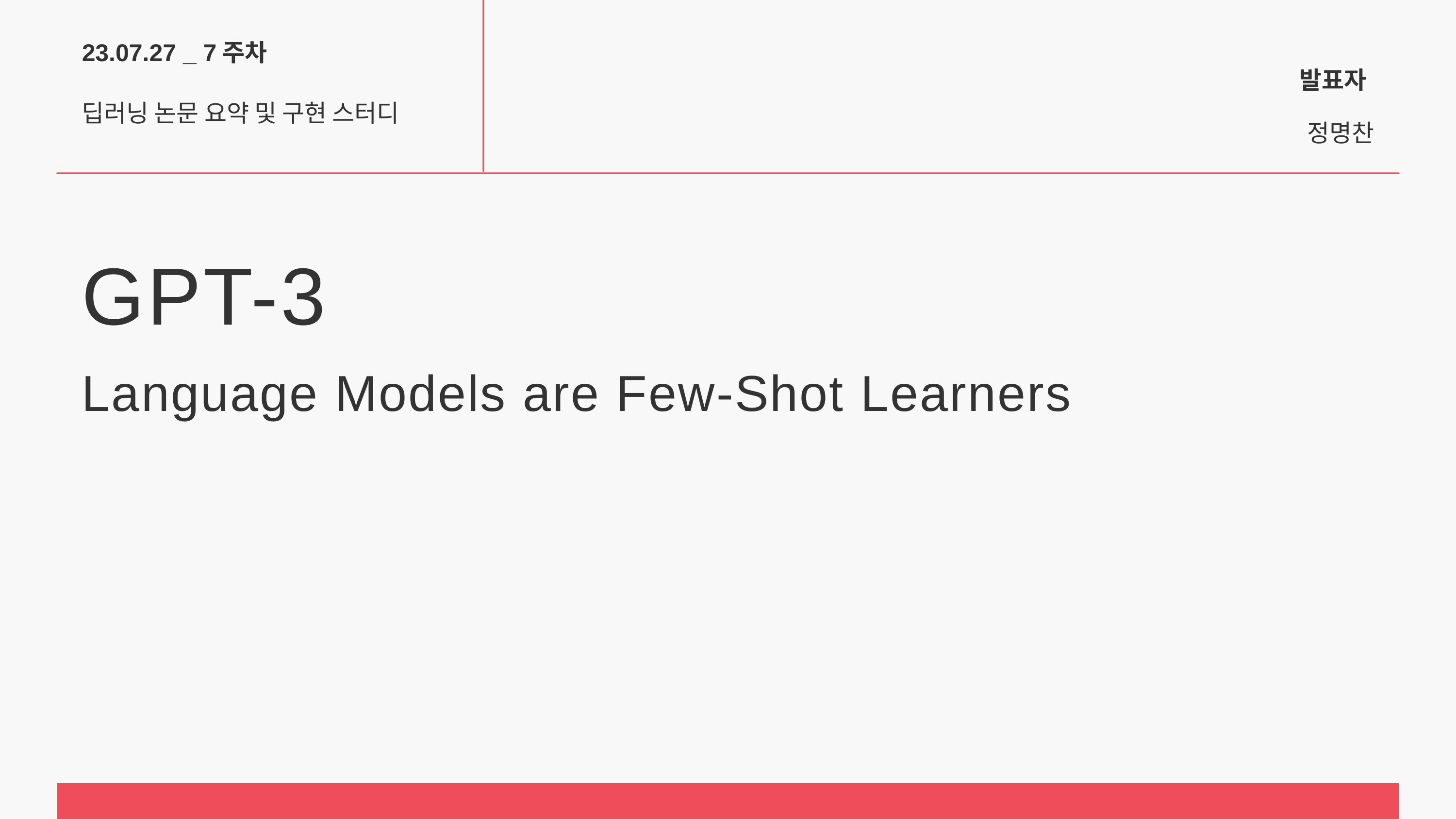

23.07.27 _ 7주차
발표자

딥러닝 논문 요약 및 구현 스터디
정명찬

GPT-3
Language Models are Few-Shot Learners